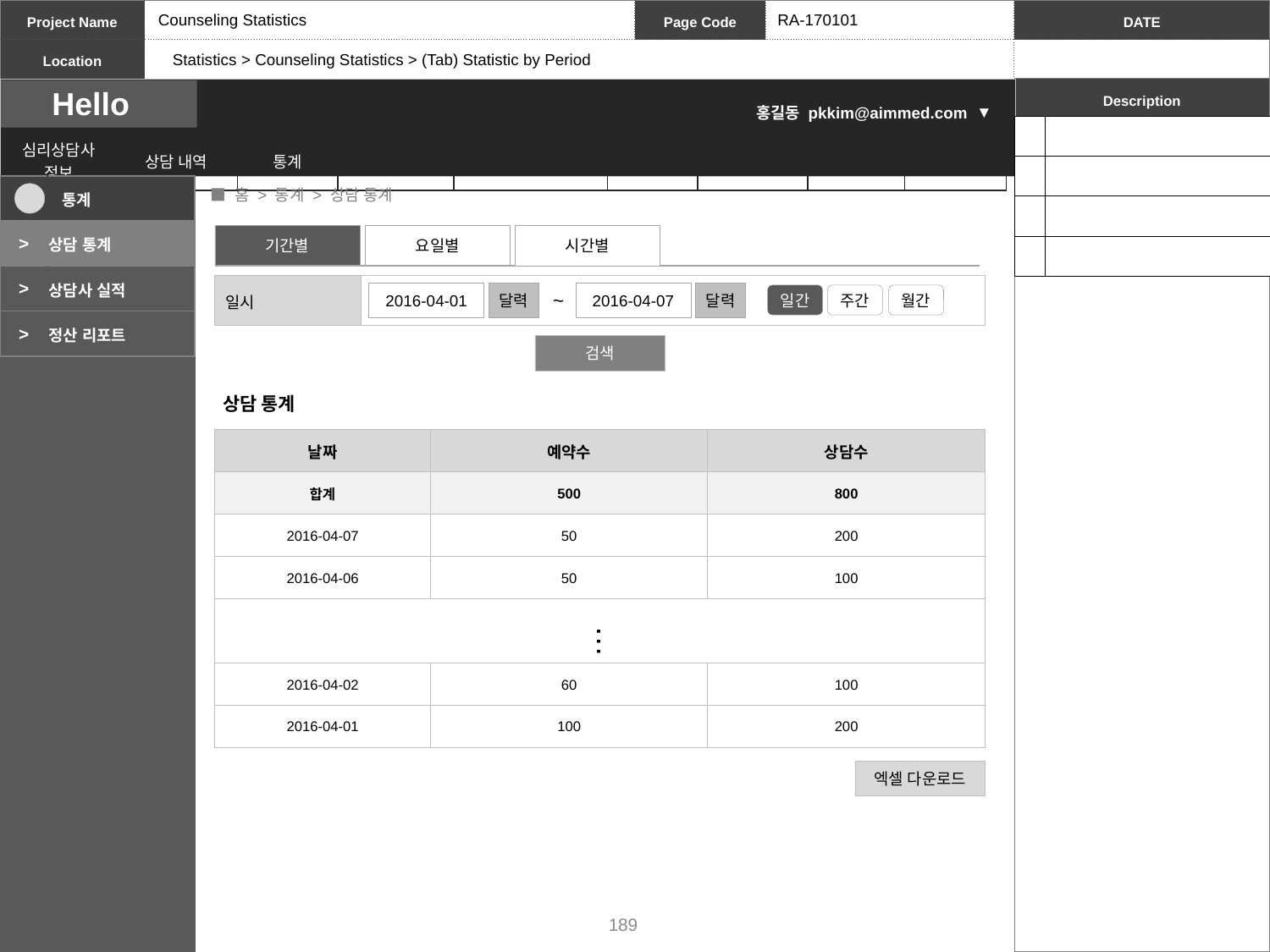

Counseling Statistics
RA-170101
Statistics > Counseling Statistics > (Tab) Statistic by Period
|  |  |
| --- | --- |
|  |  |
|  |  |
|  |  |
   ■ 홈 > 통계 > 상담 통계

|  | 통계 |
| --- | --- |
| > | 상담 통계 |
| > | 상담사 실적 |
| > | 정산 리포트 |

기간별
요일별
시간별
| 일시 |  |
| --- | --- |
~
2016-04-01
달력
2016-04-07
달력
일간
주간
월간
검색
상담 통계
| 날짜 | 예약수 | 상담수 |
| --- | --- | --- |
| 합계 | 500 | 800 |
| 2016-04-07 | 50 | 200 |
| 2016-04-06 | 50 | 100 |
|  |  |  |
| 2016-04-02 | 60 | 100 |
| 2016-04-01 | 100 | 200 |
…
…
엑셀 다운로드
189